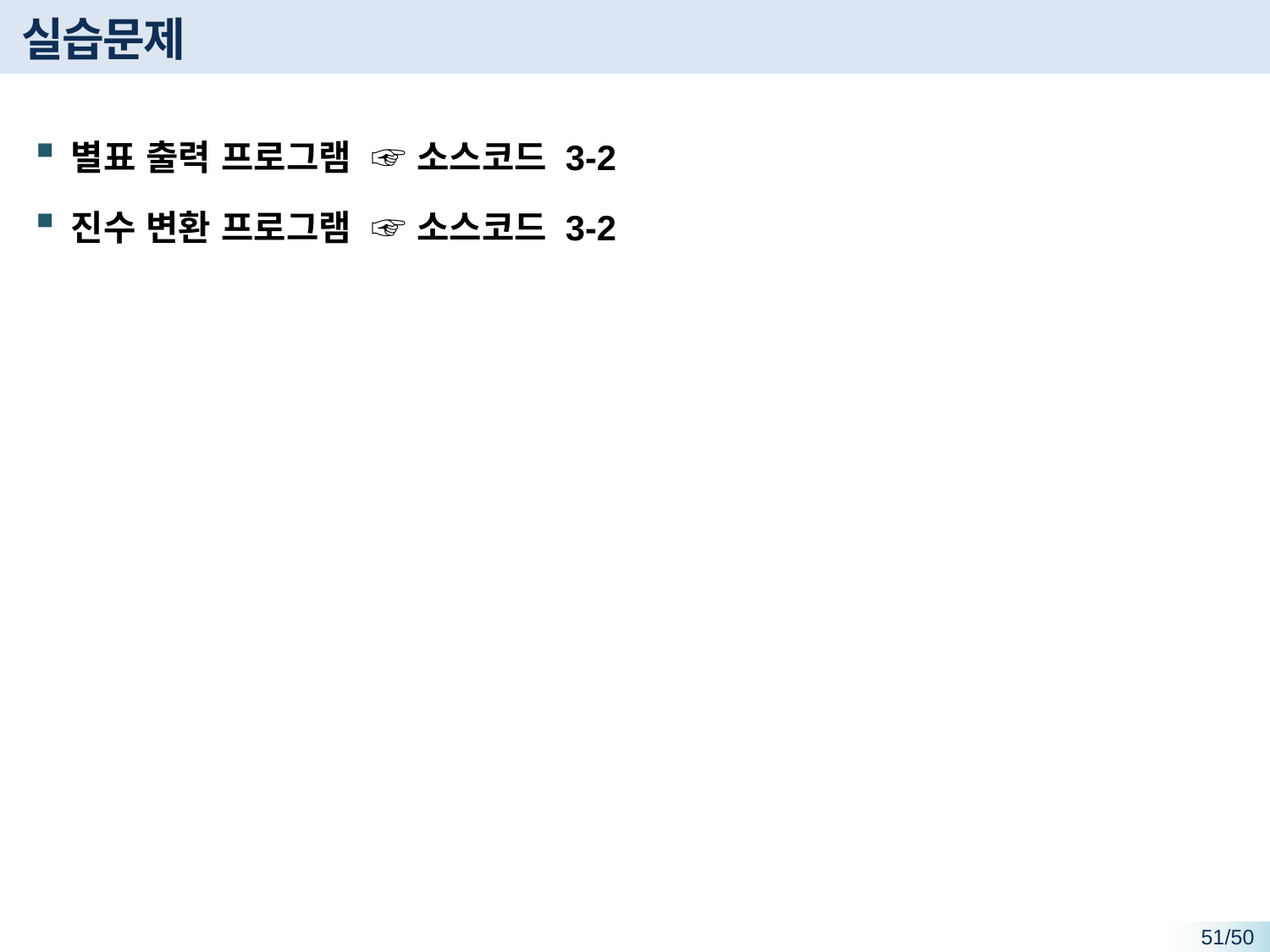

# 실습문제
별표 출력 프로그램  ☞ 소스코드 3-2
진수 변환 프로그램  ☞ 소스코드 3-2